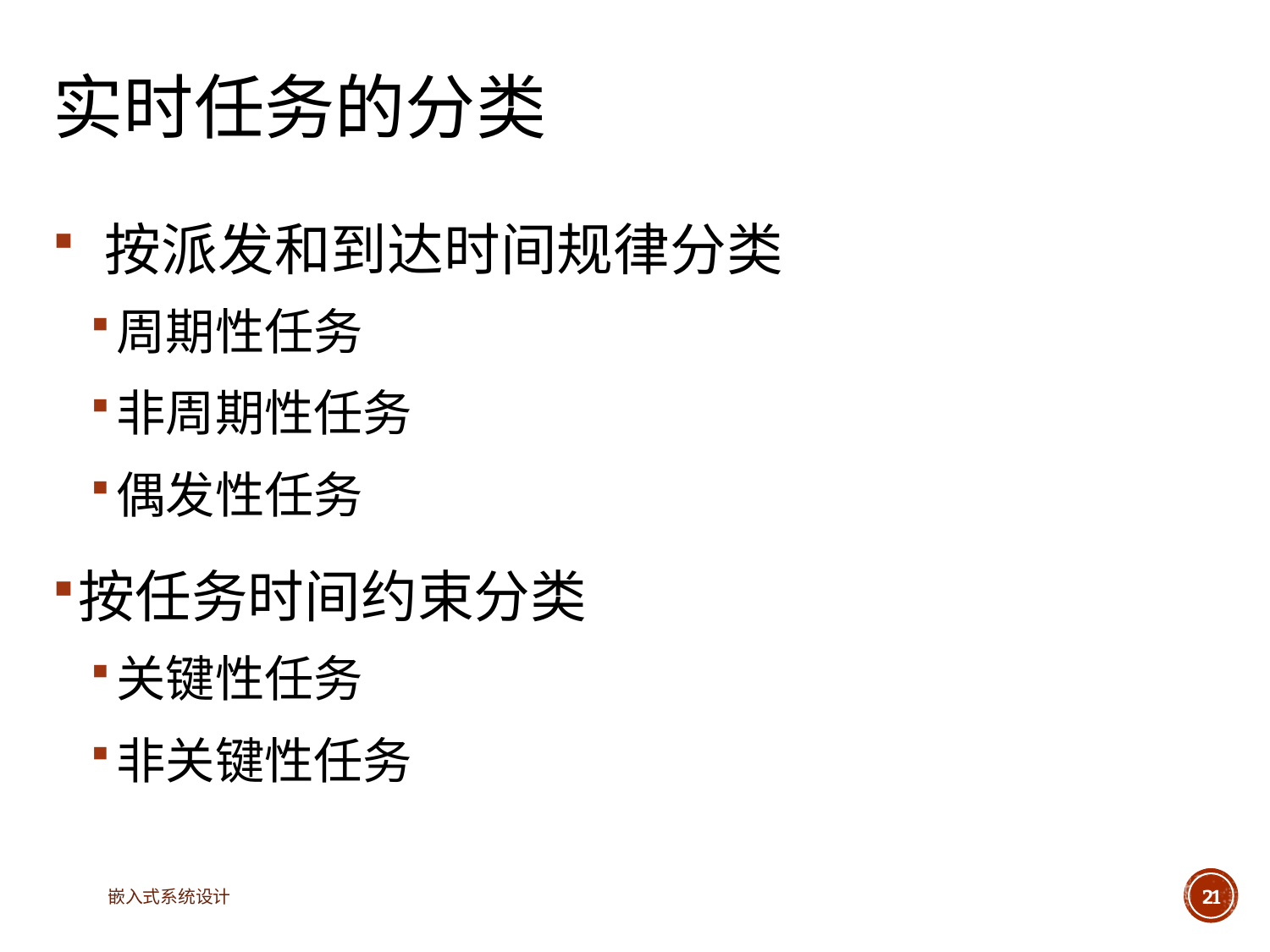

# 实时任务的分类
 按派发和到达时间规律分类
周期性任务
非周期性任务
偶发性任务
按任务时间约束分类
关键性任务
非关键性任务
嵌入式系统设计
21